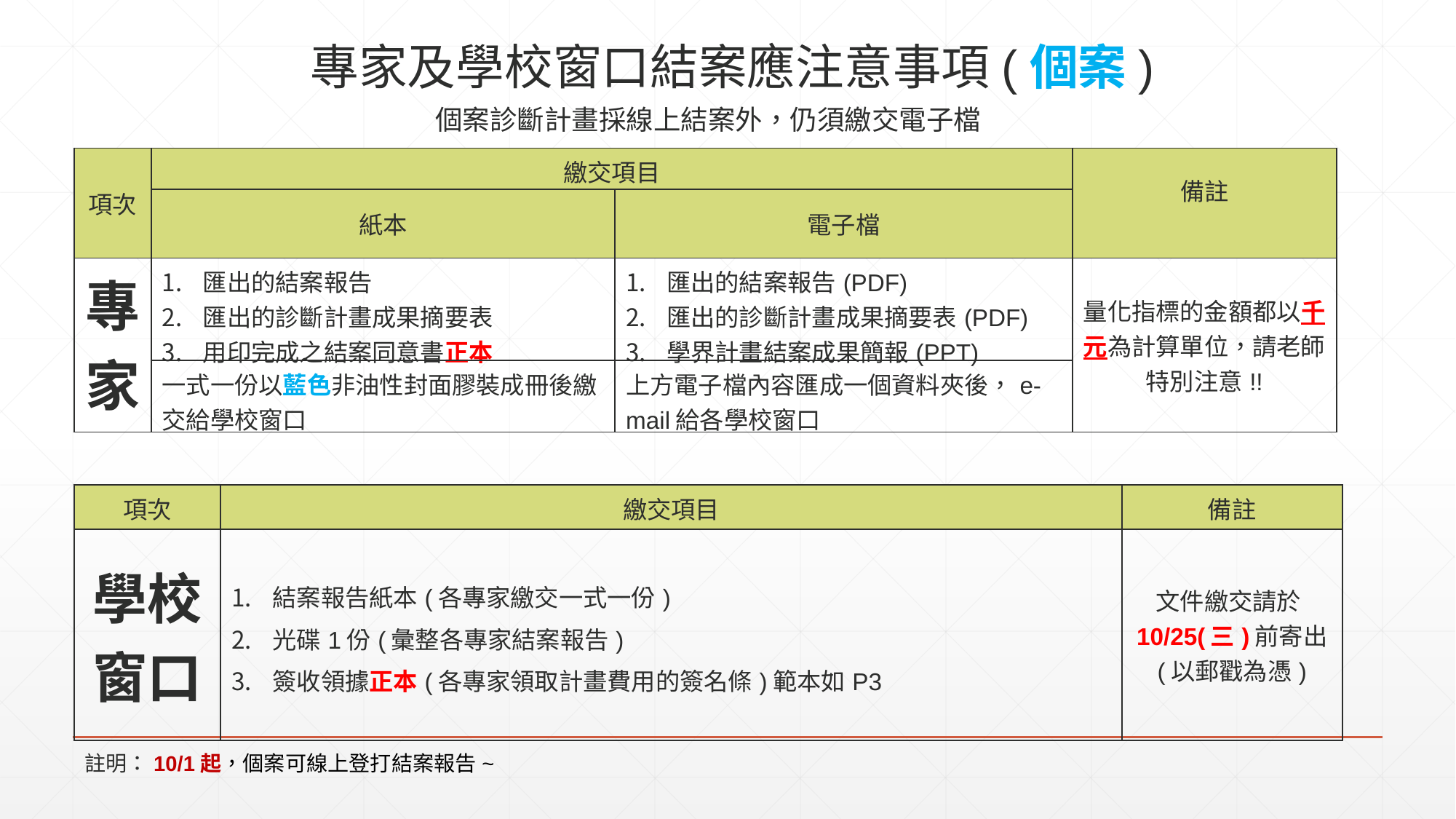

# 專家及學校窗口結案應注意事項(個案)
個案診斷計畫採線上結案外，仍須繳交電子檔
| 項次 | 繳交項目 |  | 備註 |
| --- | --- | --- | --- |
|  | 紙本 | 電子檔 |  |
| 專家 | 匯出的結案報告 匯出的診斷計畫成果摘要表 用印完成之結案同意書正本 | 匯出的結案報告(PDF) 匯出的診斷計畫成果摘要表(PDF) 學界計畫結案成果簡報(PPT) | 量化指標的金額都以千元為計算單位，請老師特別注意!! |
|  | 一式一份以藍色非油性封面膠裝成冊後繳交給學校窗口 | 上方電子檔內容匯成一個資料夾後，e-mail給各學校窗口 |  |
| 項次 | 繳交項目 | 備註 |
| --- | --- | --- |
| 學校窗口 | 結案報告紙本(各專家繳交一式一份) 光碟1份(彙整各專家結案報告) 簽收領據正本(各專家領取計畫費用的簽名條)範本如P3 | 文件繳交請於10/25(三)前寄出 (以郵戳為憑) |
註明：10/1起，個案可線上登打結案報告~